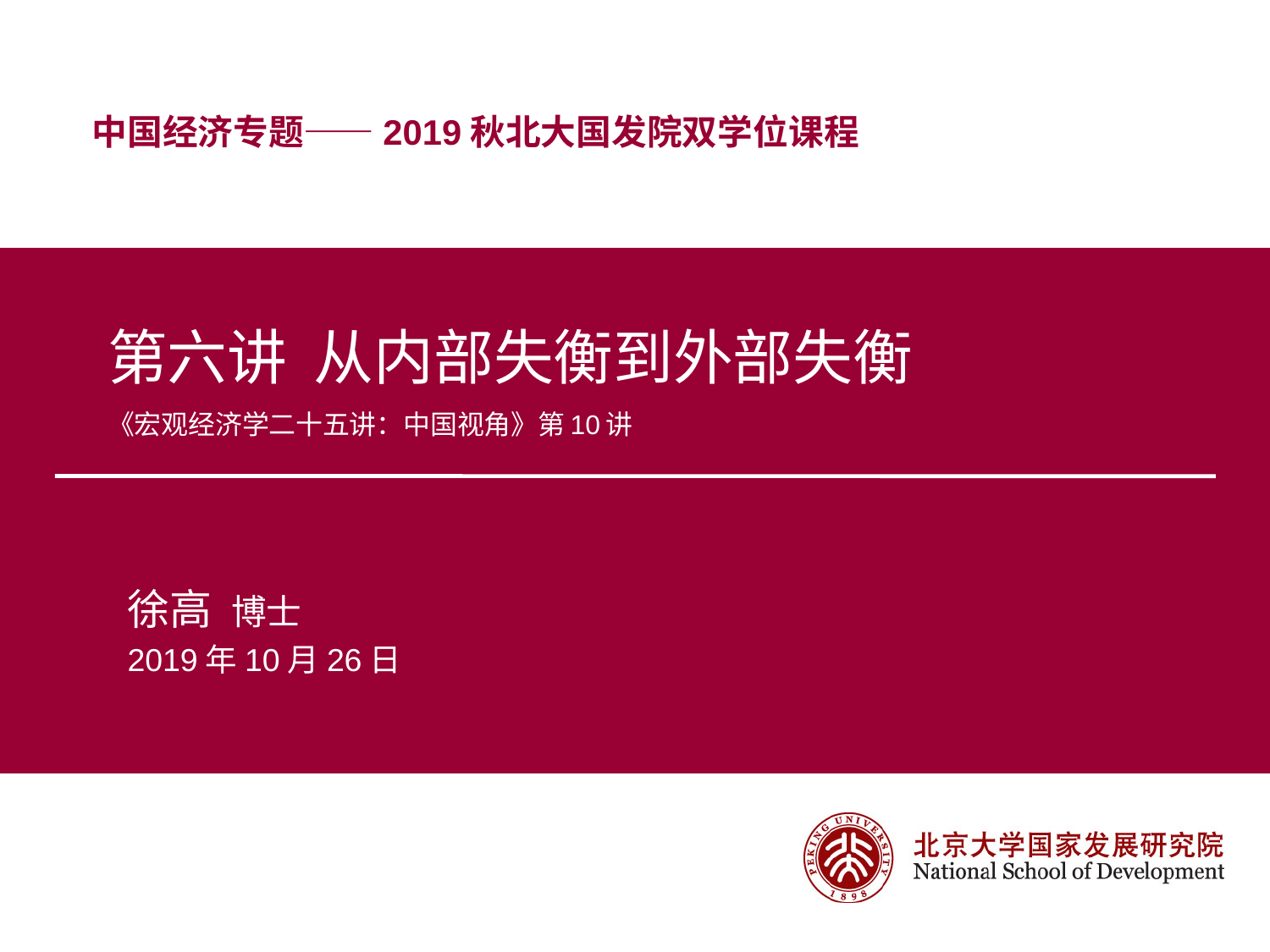

# 第六讲  从内部失衡到外部失衡 《宏观经济学二十五讲：中国视角》第10讲

徐高  博士
2019年10月26日